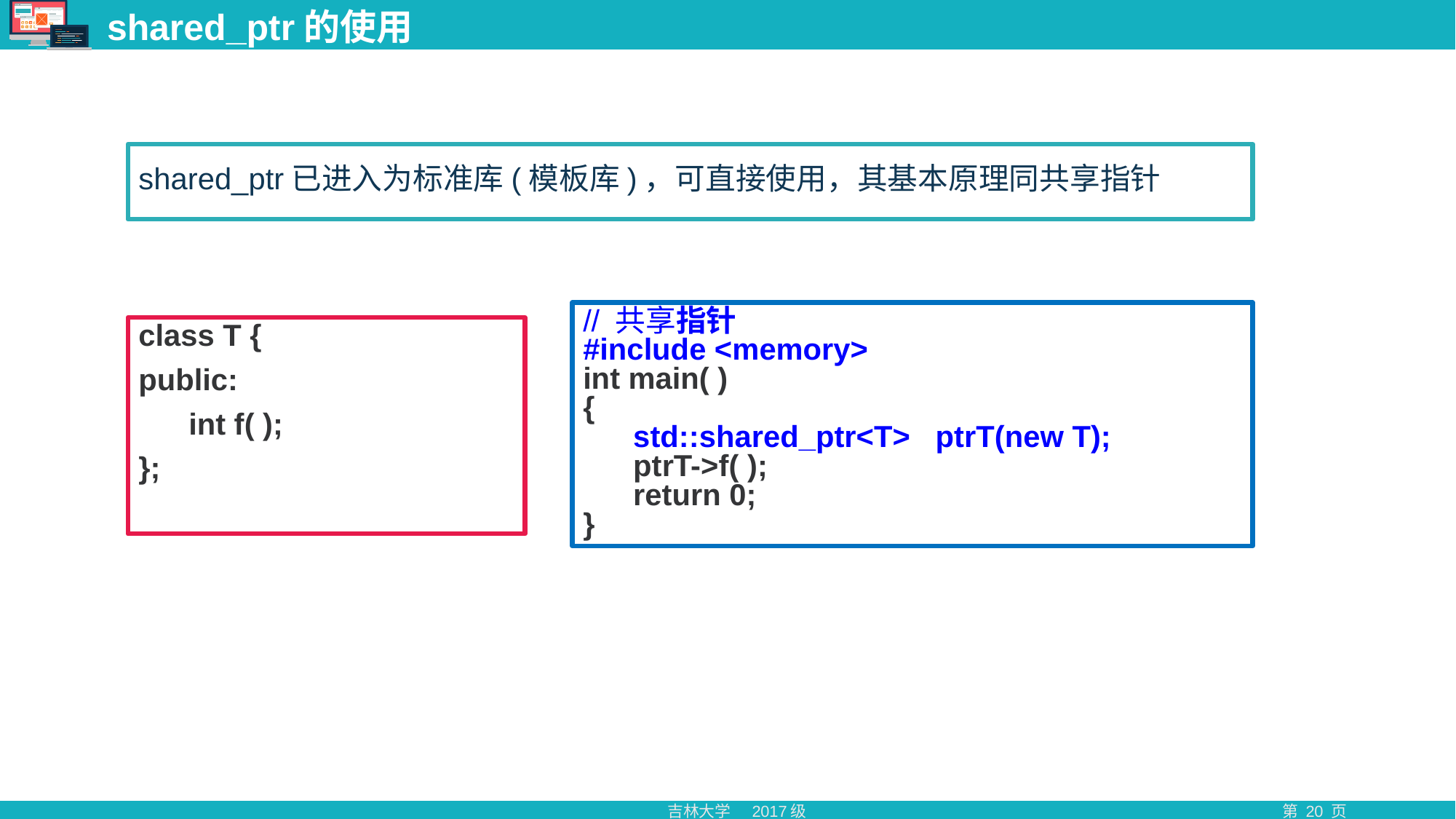

# shared_ptr的使用
shared_ptr已进入为标准库(模板库)，可直接使用，其基本原理同共享指针
// 共享指针
#include <memory>
int main( )
{
      std::shared_ptr<T>   ptrT(new T);
      ptrT->f( );
      return 0;
}
class T {
public:
      int f( );
};